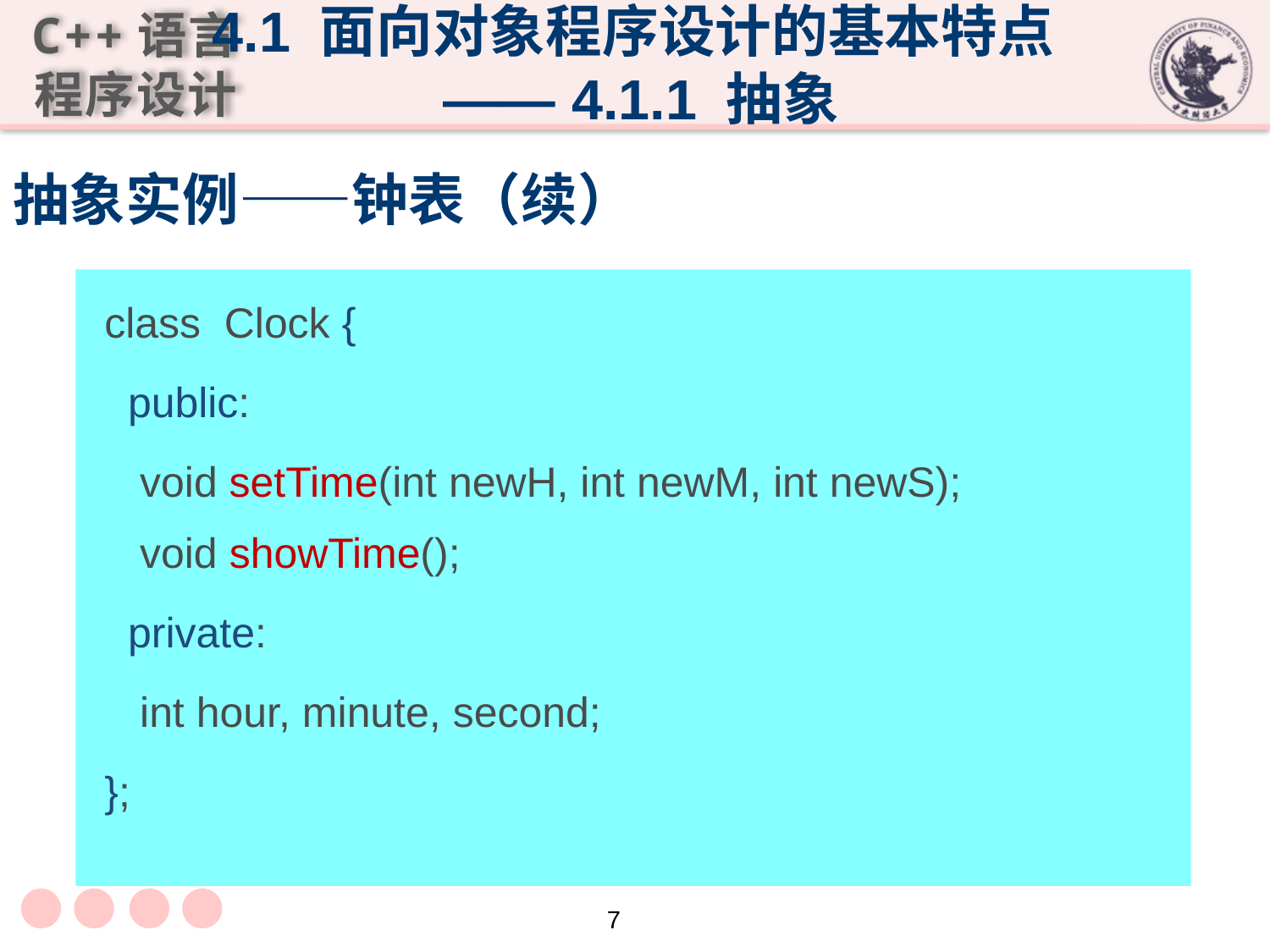

4.1 面向对象程序设计的基本特点
 —— 4.1.1 抽象
# 抽象实例——钟表（续）
class  Clock {
  public:
   void setTime(int newH, int newM, int newS);
   void showTime();
  private:
   int hour, minute, second;
};
7